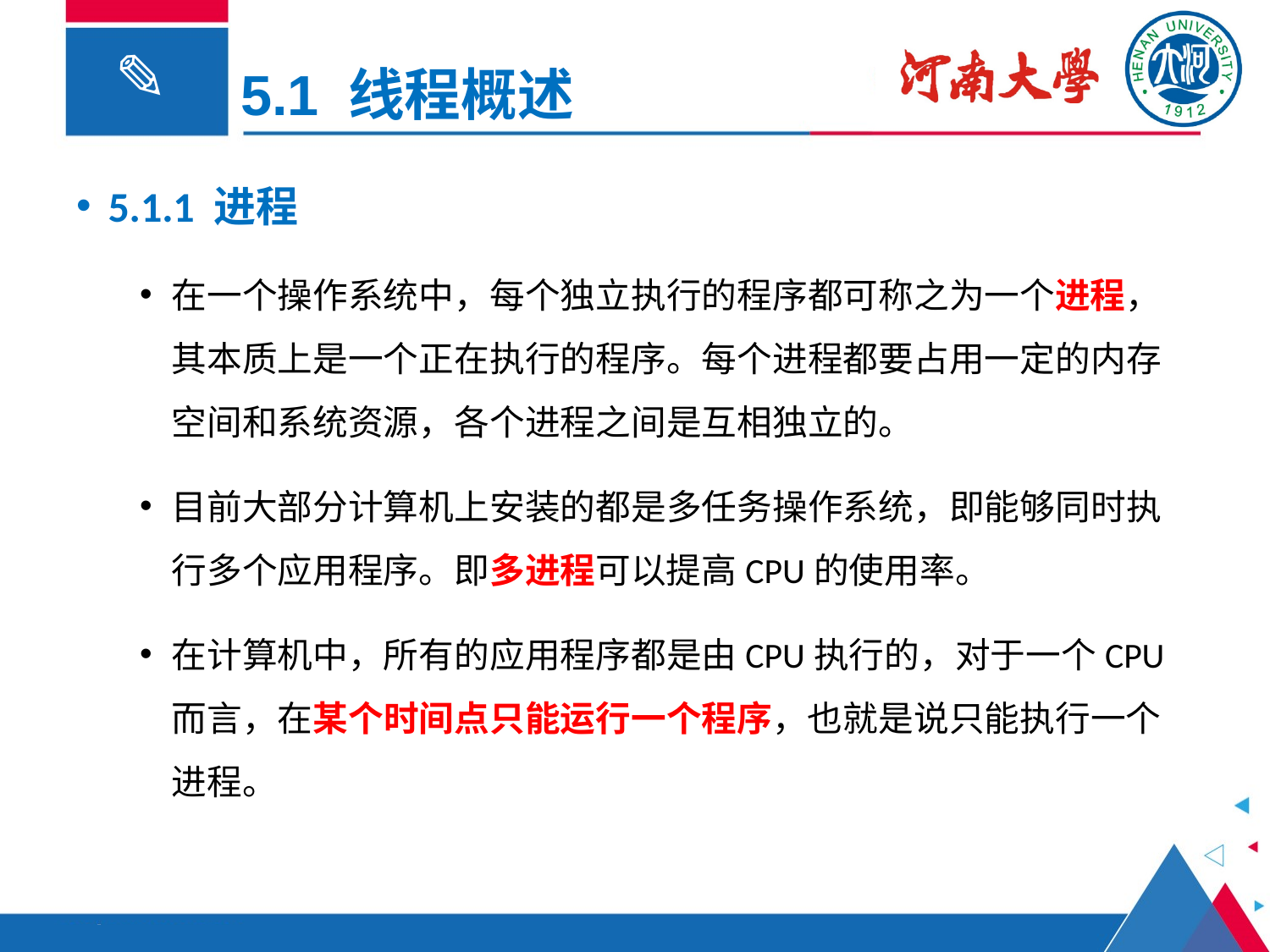

5.1 线程概述
5.1.1 进程
在一个操作系统中，每个独立执行的程序都可称之为一个进程，其本质上是一个正在执行的程序。每个进程都要占用一定的内存空间和系统资源，各个进程之间是互相独立的。
目前大部分计算机上安装的都是多任务操作系统，即能够同时执行多个应用程序。即多进程可以提高CPU的使用率。
在计算机中，所有的应用程序都是由CPU执行的，对于一个CPU而言，在某个时间点只能运行一个程序，也就是说只能执行一个进程。